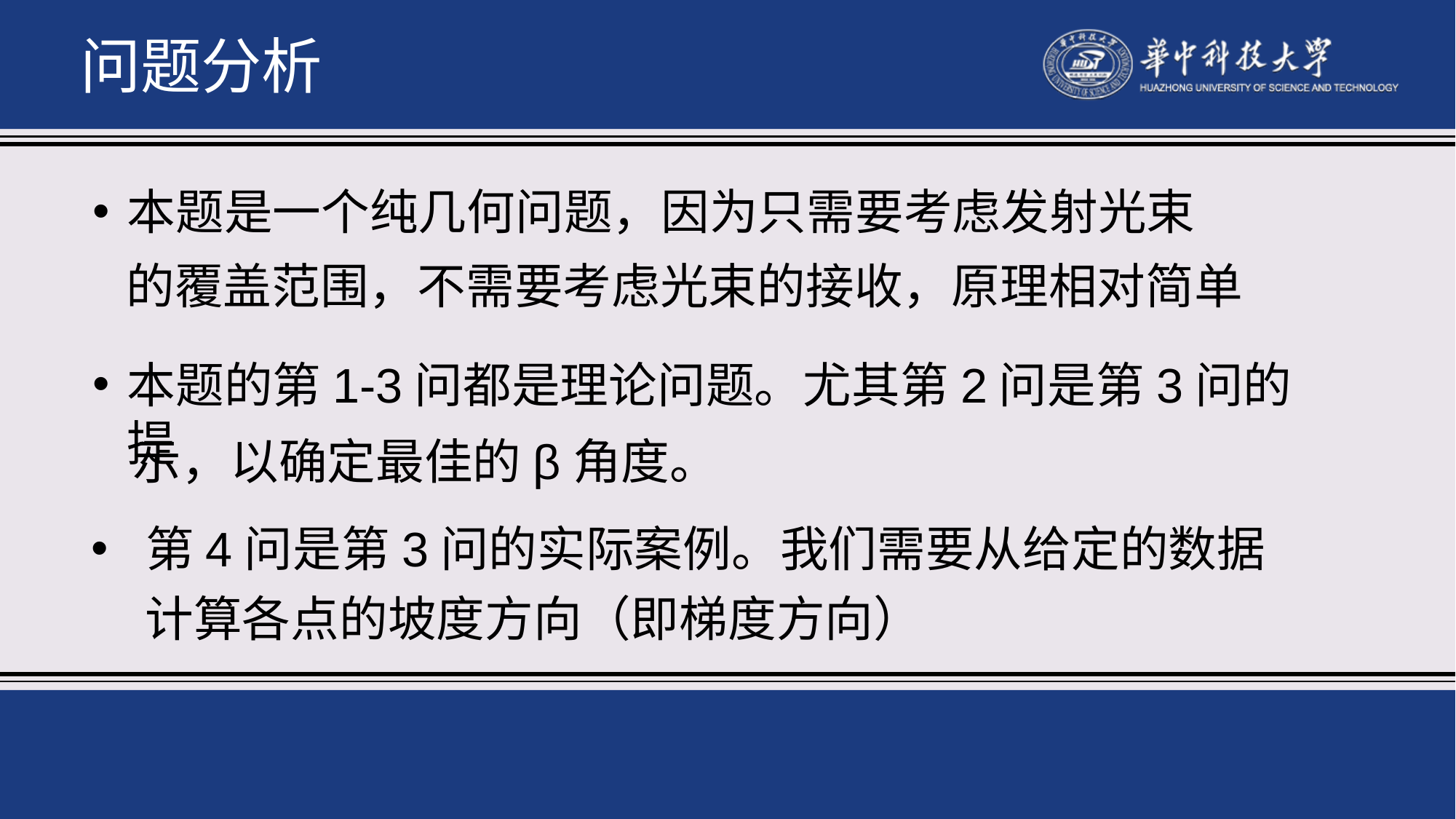

问题分析
本题是一个纯几何问题，因为只需要考虑发射光束
的覆盖范围，不需要考虑光束的接收，原理相对简单
本题的第1-3问都是理论问题。尤其第2问是第3问的提
   示，以确定最佳的β角度。
第4问是第3问的实际案例。我们需要从给定的数据
    计算各点的坡度方向（即梯度方向）